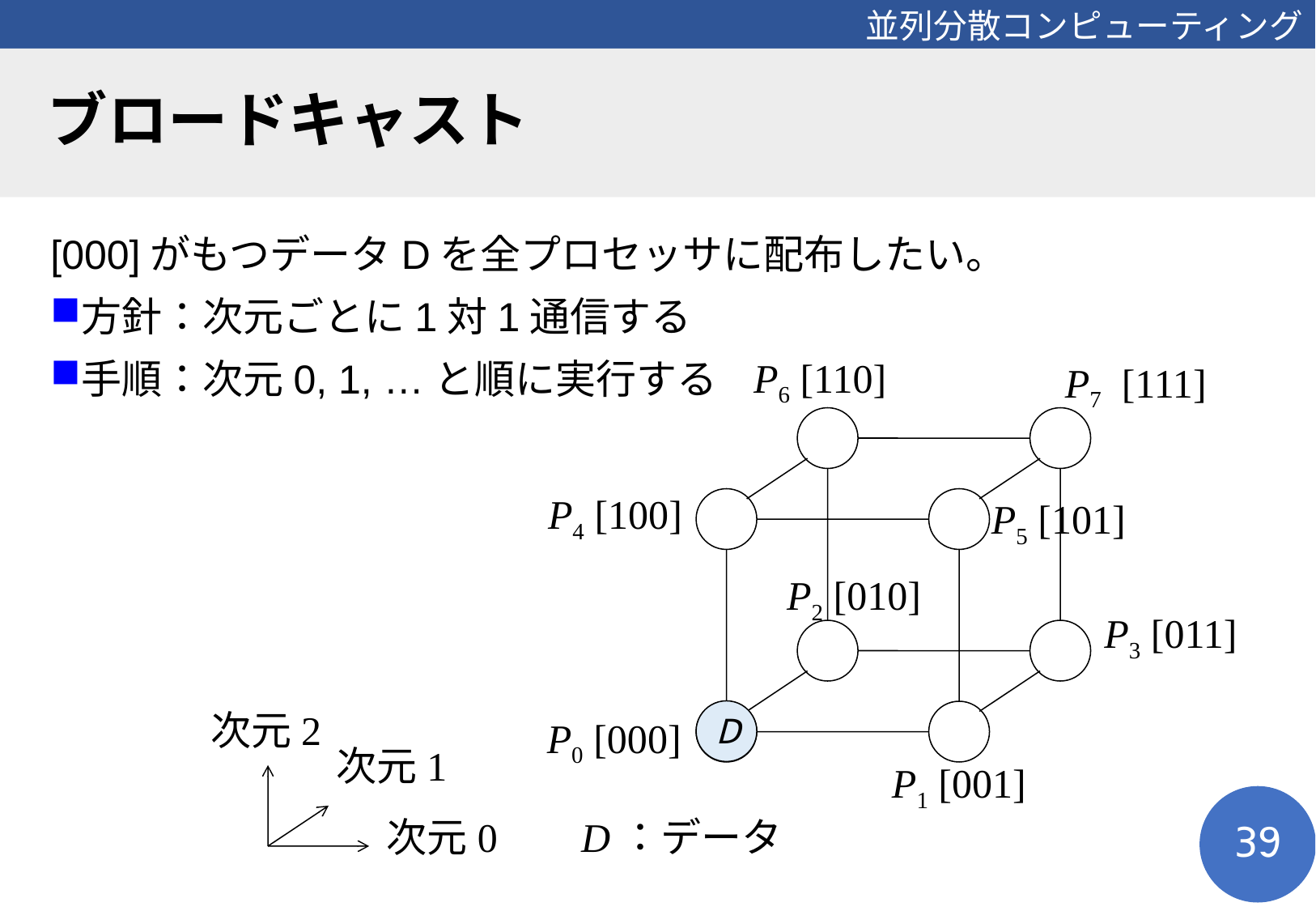

# ブロードキャスト
[000]がもつデータDを全プロセッサに配布したい。
方針：次元ごとに1対1通信する
手順：次元0, 1, …と順に実行する

P6 [110]
P7  [111]

P4 [100]
P5 [101]

P2 [010]
P3 [011]

P0 [000]

P1 [001]
次元2
次元1

次元0

D
D：データ
39